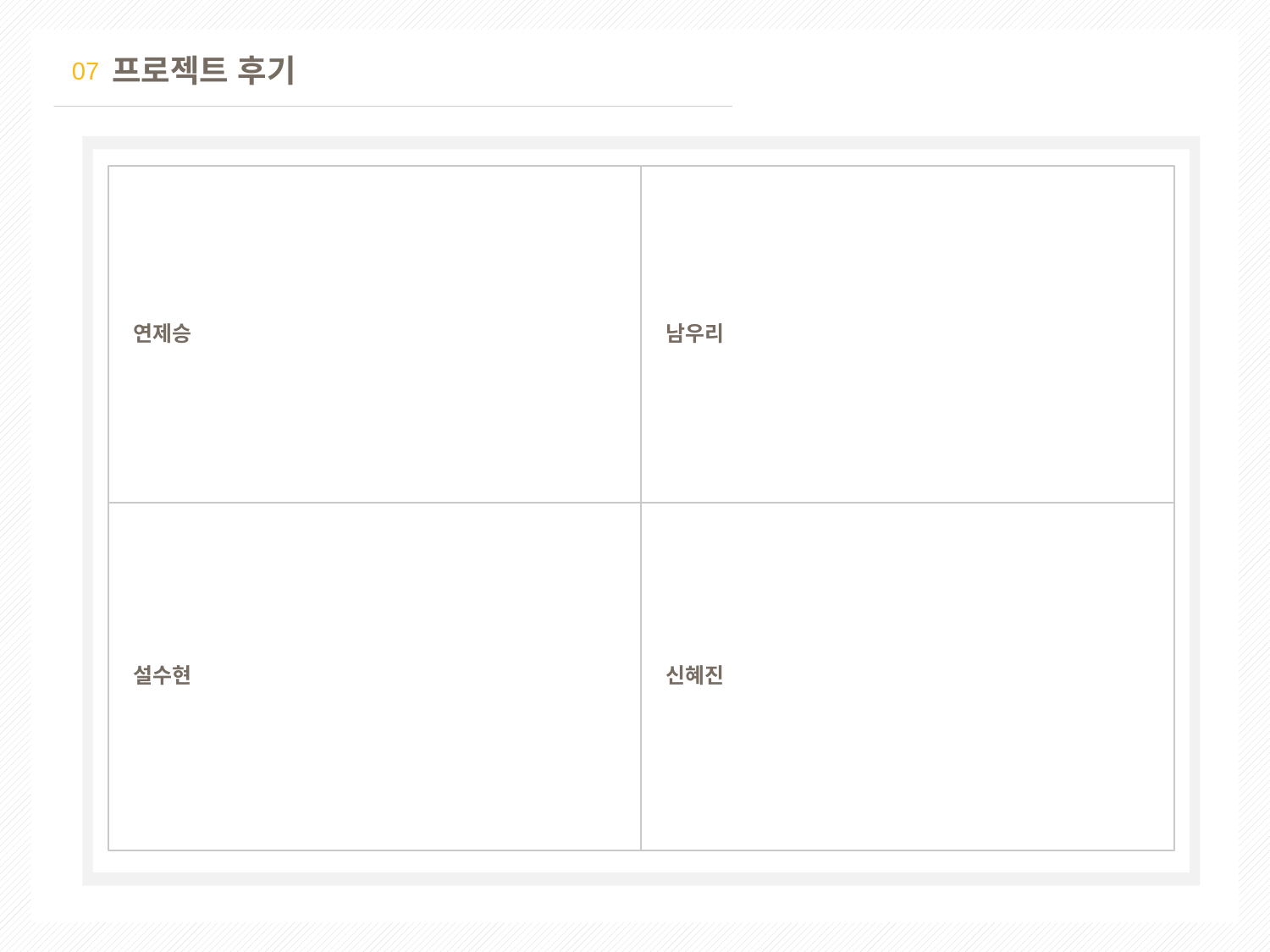

프로젝트 후기
07

남우리
연제승
신혜진
설수현